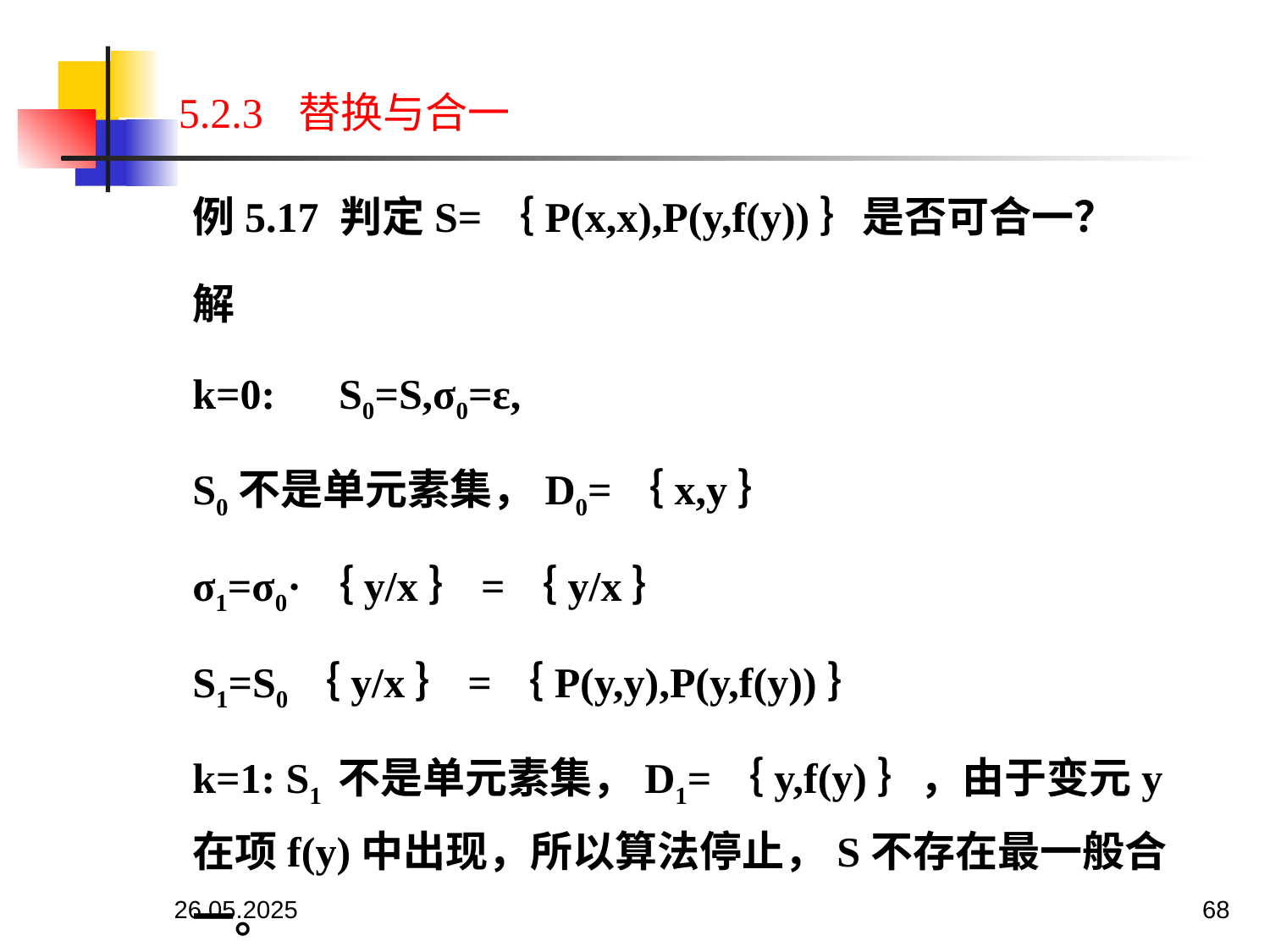

5.2.3 替换与合一
例5.17 判定S=｛P(x,x),P(y,f(y))｝是否可合一？
解
k=0:      S0=S,σ0=ε,
S0不是单元素集，D0=｛x,y｝
σ1=σ0·｛y/x｝=｛y/x｝
S1=S0｛y/x｝=｛P(y,y),P(y,f(y))｝
k=1: S1 不是单元素集，D1=｛y,f(y)｝，由于变元y在项f(y)中出现，所以算法停止，S不存在最一般合一。

26.05.2025
68